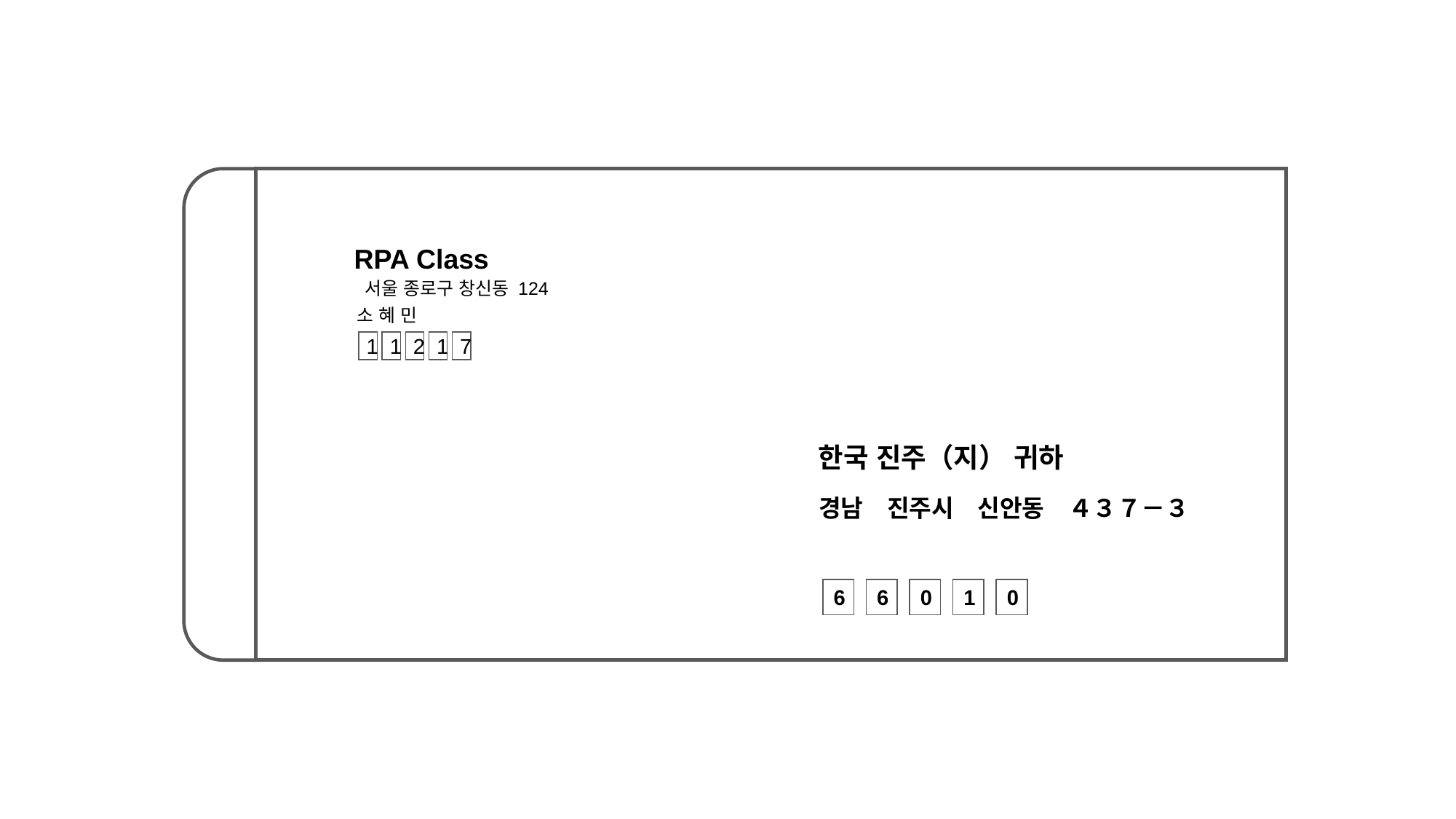

RPA Class
서울 종로구 창신동 124
소 혜 민
1
1
2
1
7
한국 진주（지） 귀하
경남　진주시　신안동　４３７－３
6
6
0
1
0